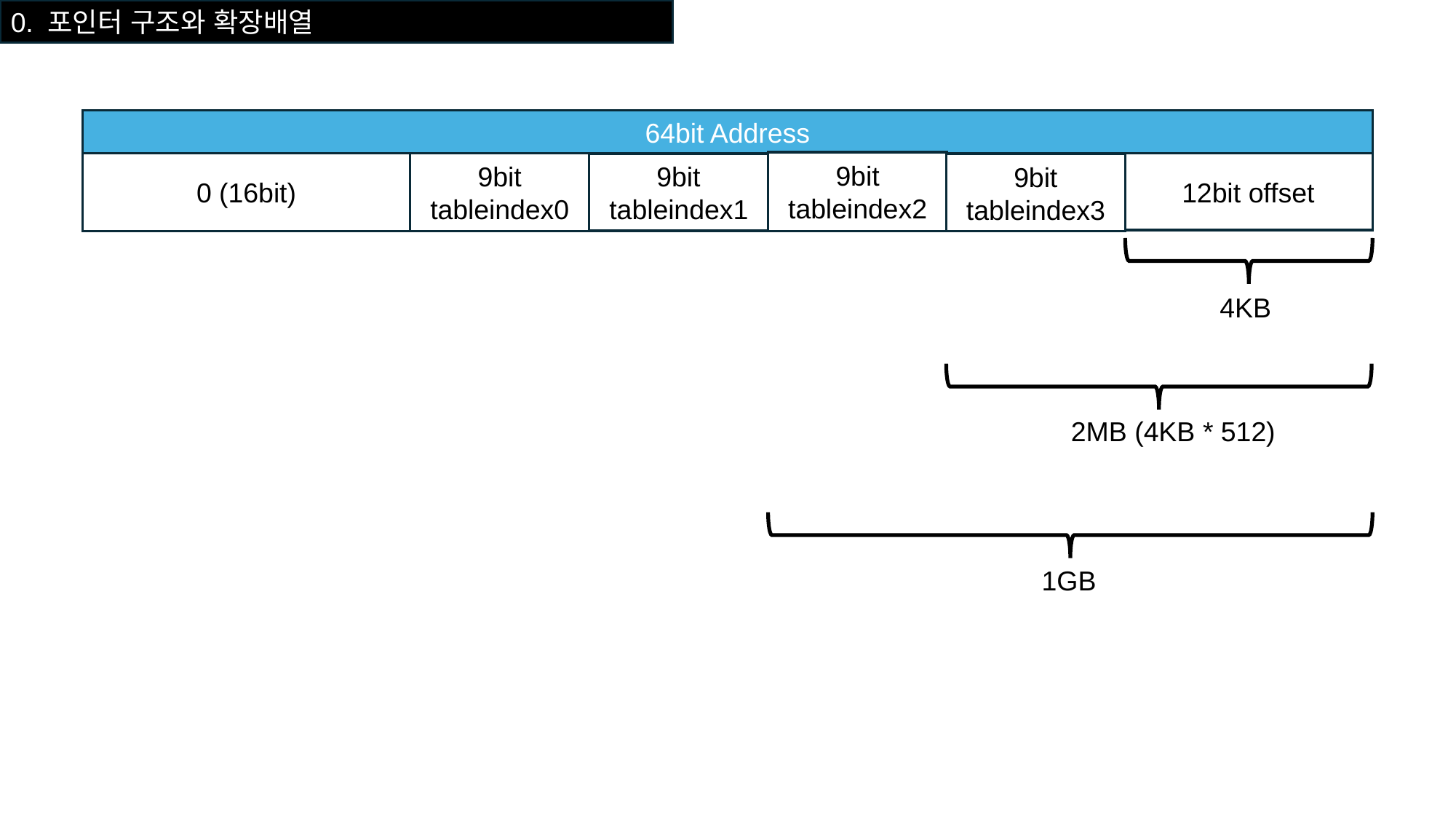

0. 포인터 구조와 확장배열
64bit Address

9bit
tableindex2
0 (16bit)
9bit tableindex0
12bit offset
9bit tableindex1
9bit
tableindex3

4KB
2MB (4KB * 512)
1GB